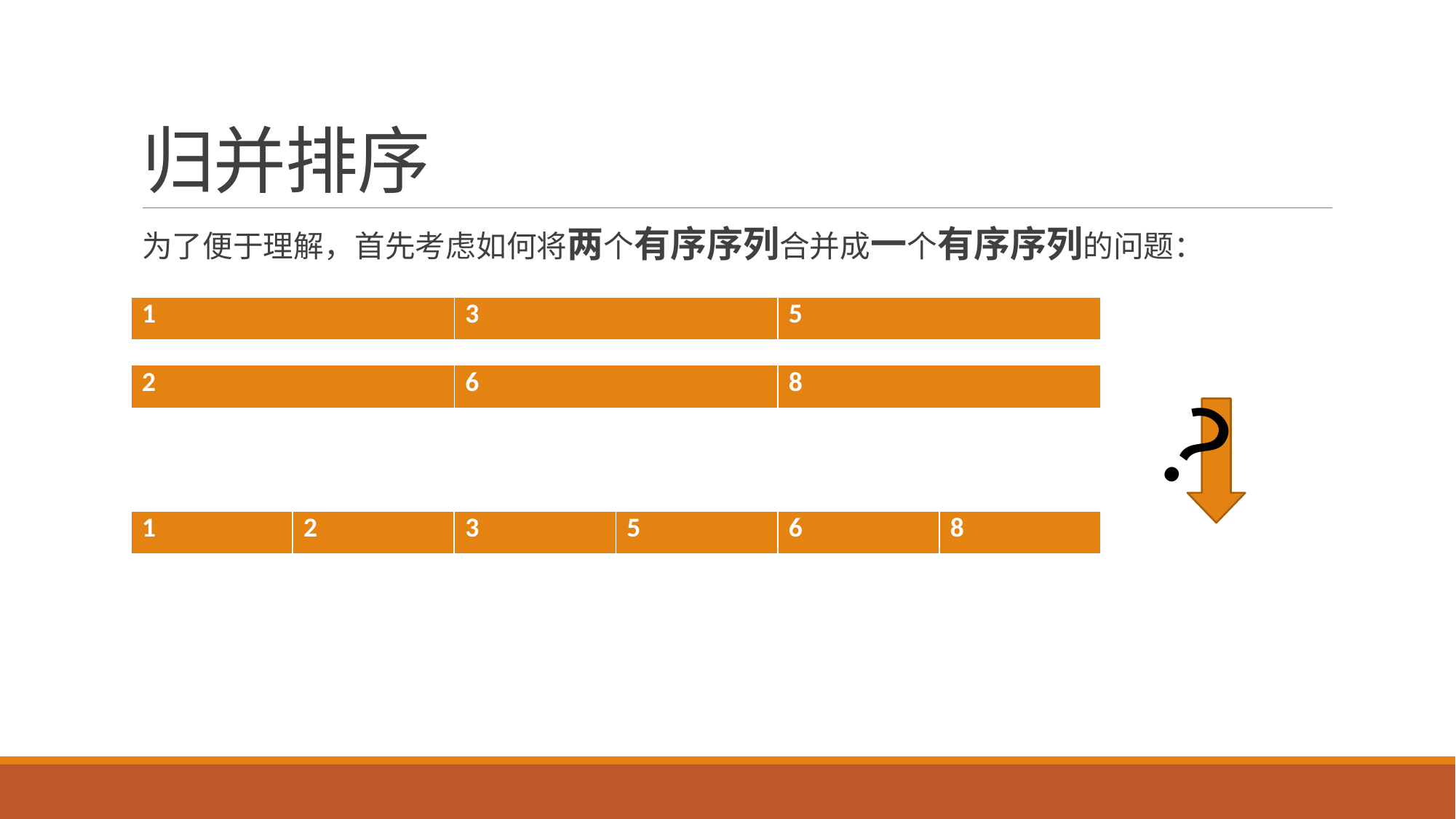

# 归并排序
为了便于理解，首先考虑如何将两个有序序列合并成一个有序序列的问题：

| 1 | 3 | 5 |
| --- | --- | --- |
| 2 | 6 | 8 |
| --- | --- | --- |
？

| 1 | 2 | 3 | 5 | 6 | 8 |
| --- | --- | --- | --- | --- | --- |